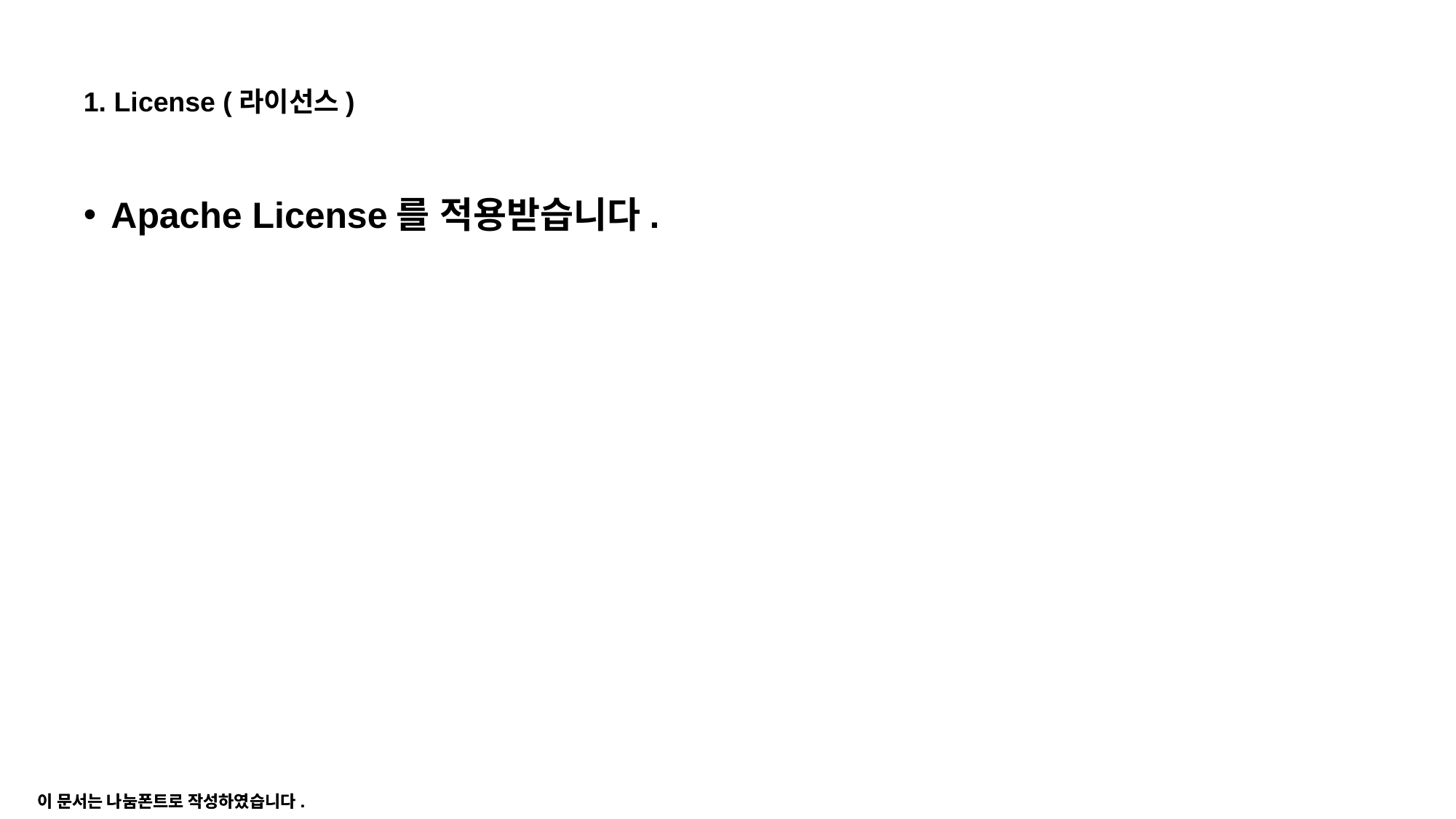

# 1. License (라이선스)
Apache License를 적용받습니다.